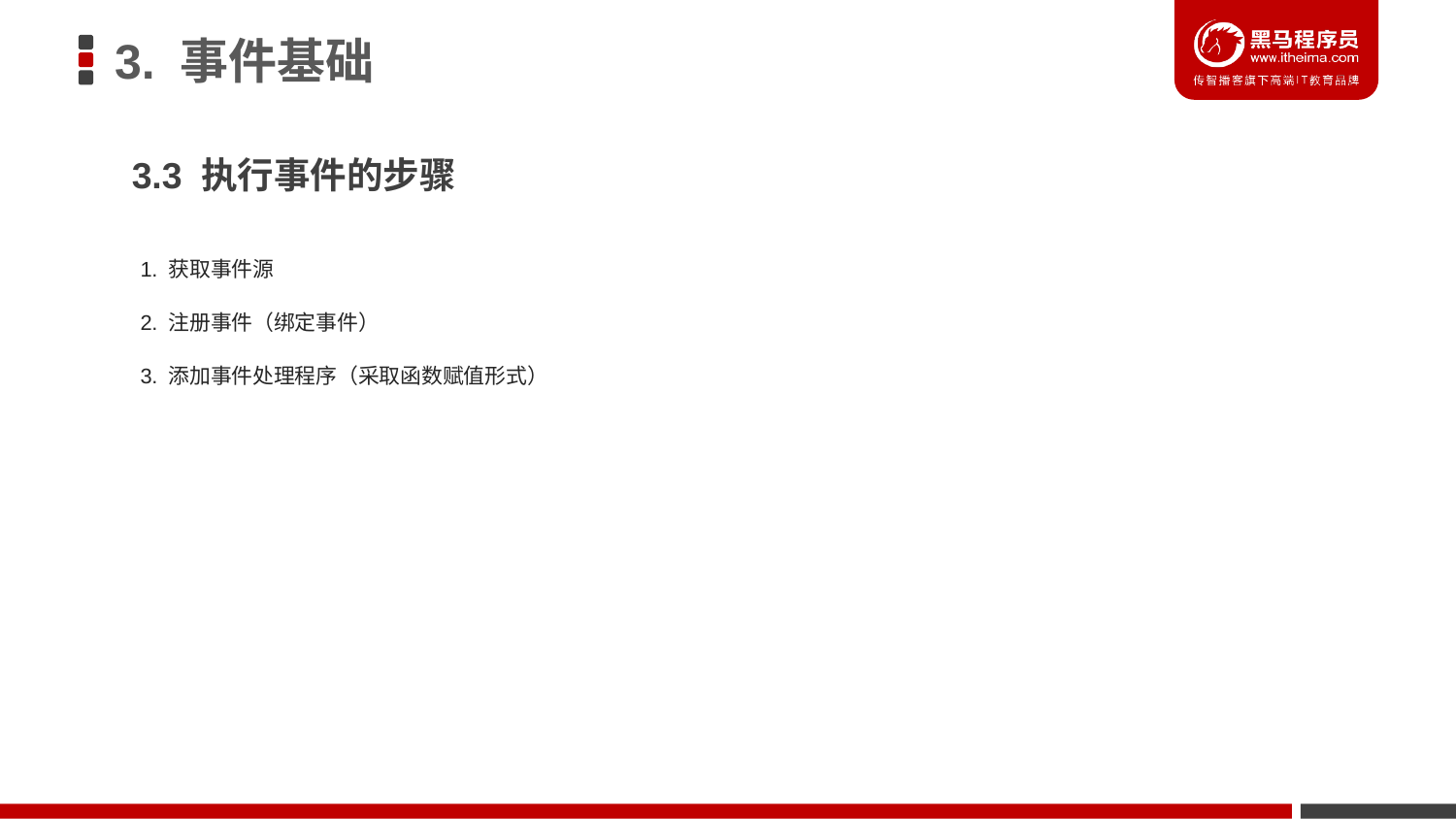

# 3. 事件基础
3.3 执行事件的步骤
1. 获取事件源
2. 注册事件（绑定事件）
3. 添加事件处理程序（采取函数赋值形式）